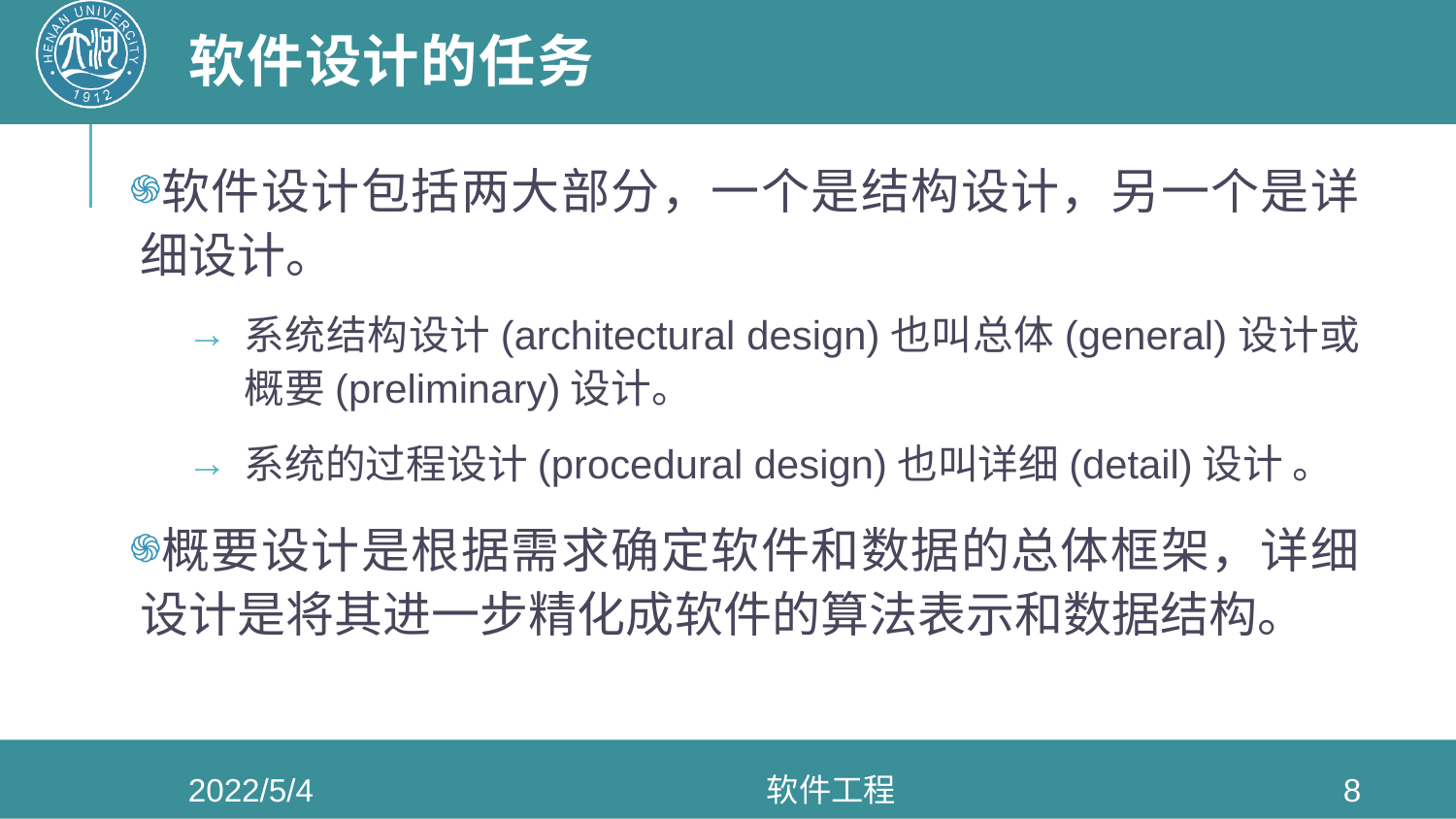

# 软件设计的任务
软件设计包括两大部分，一个是结构设计，另一个是详细设计。
系统结构设计(architectural design)也叫总体(general)设计或概要(preliminary)设计。
系统的过程设计(procedural design)也叫详细(detail)设计 。
概要设计是根据需求确定软件和数据的总体框架，详细设计是将其进一步精化成软件的算法表示和数据结构。

2022/5/4
软件工程
8